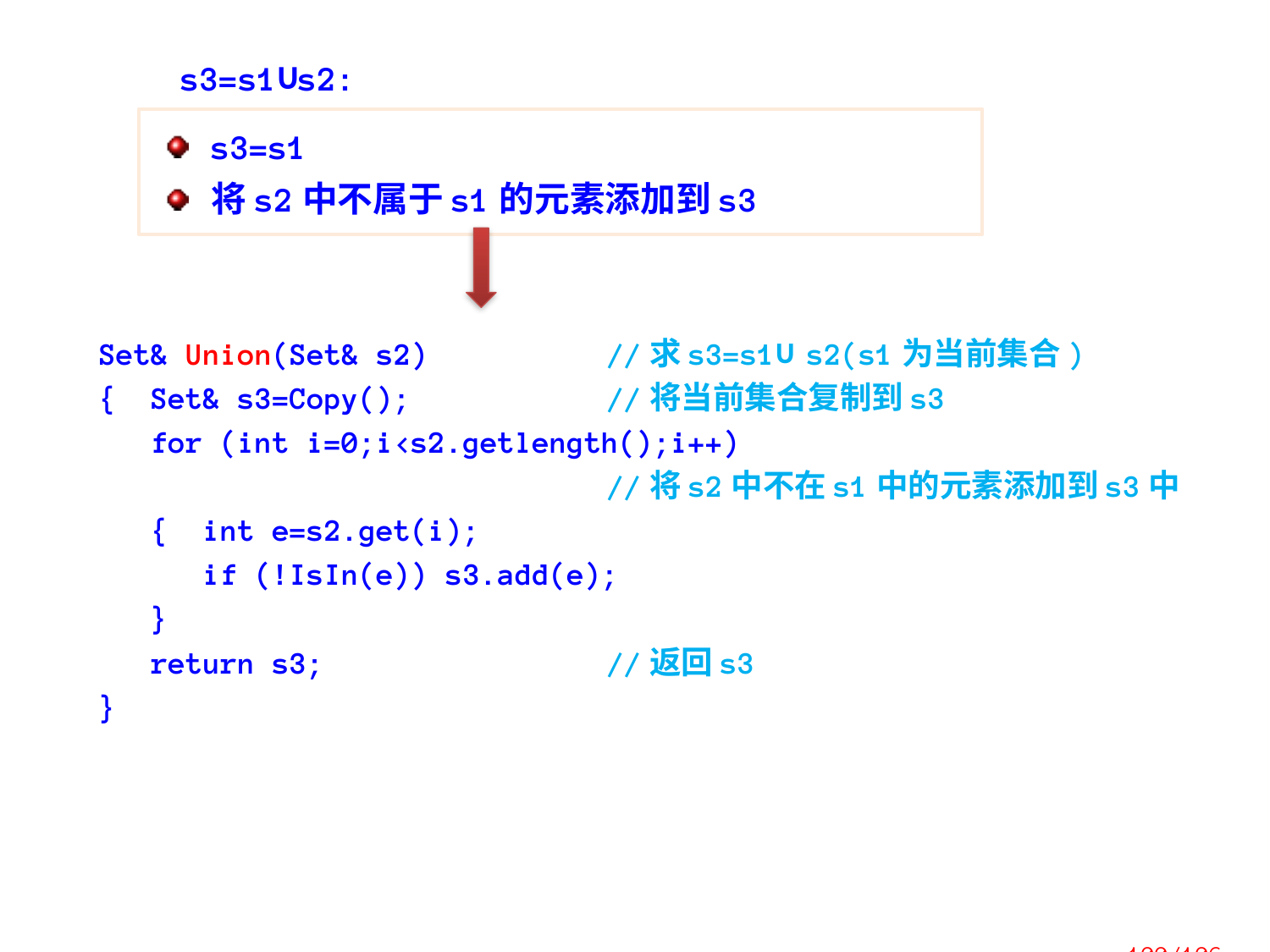

s3=s1∪s2:
s3=s1
将s2中不属于s1的元素添加到s3

Set& Union(Set& s2)		//求s3=s1∪s2(s1为当前集合)
{  Set& s3=Copy(); 		//将当前集合复制到s3
   for (int i=0;i<s2.getlength();i++)
				//将s2中不在s1中的元素添加到s3中
   {  int e=s2.get(i);
      if (!IsIn(e)) s3.add(e);
   }
   return s3;			//返回s3
}
                 100/106